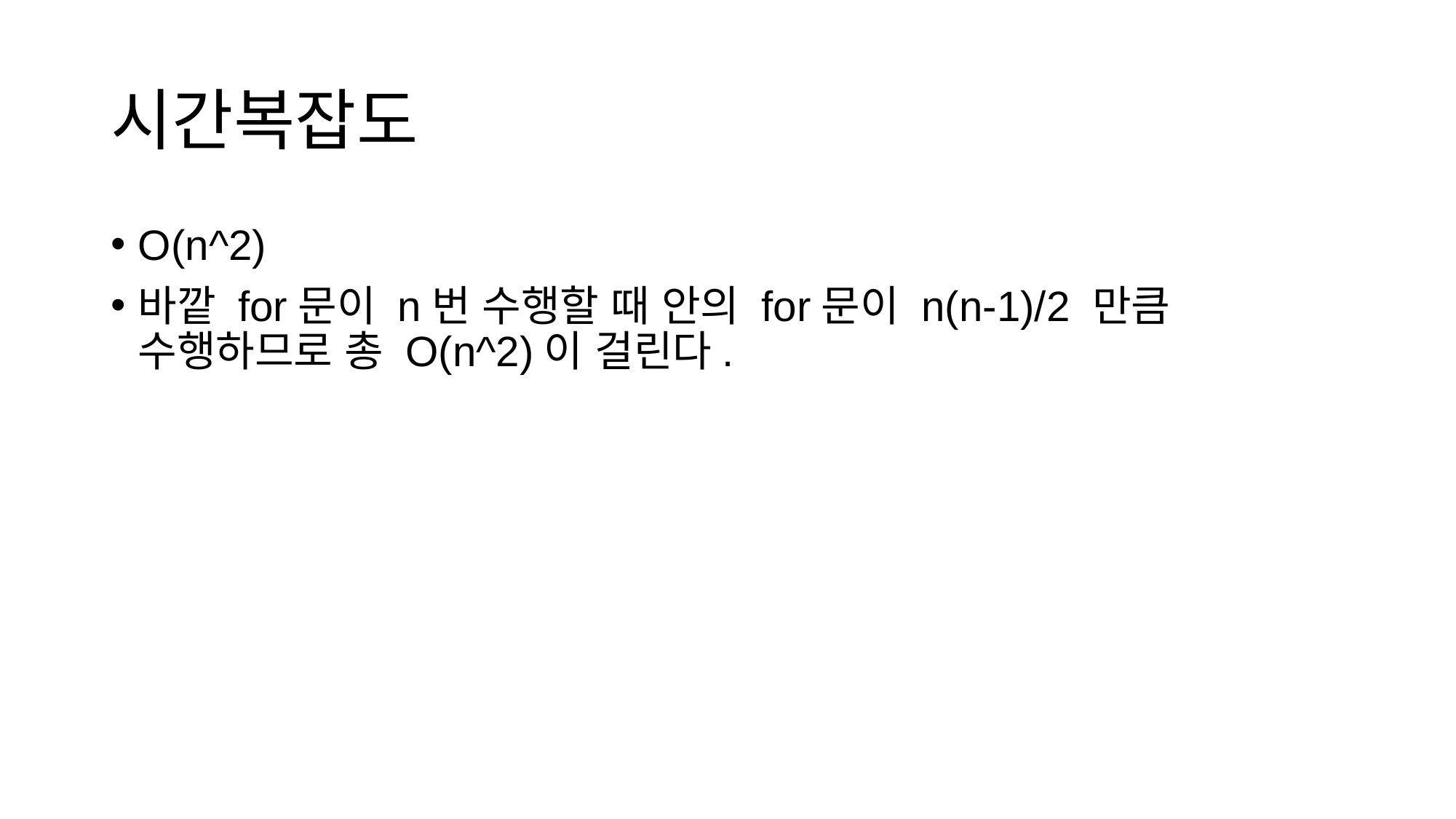

# 시간복잡도
O(n^2)
바깥 for문이 n번 수행할 때 안의 for문이 n(n-1)/2 만큼 수행하므로 총 O(n^2)이 걸린다.